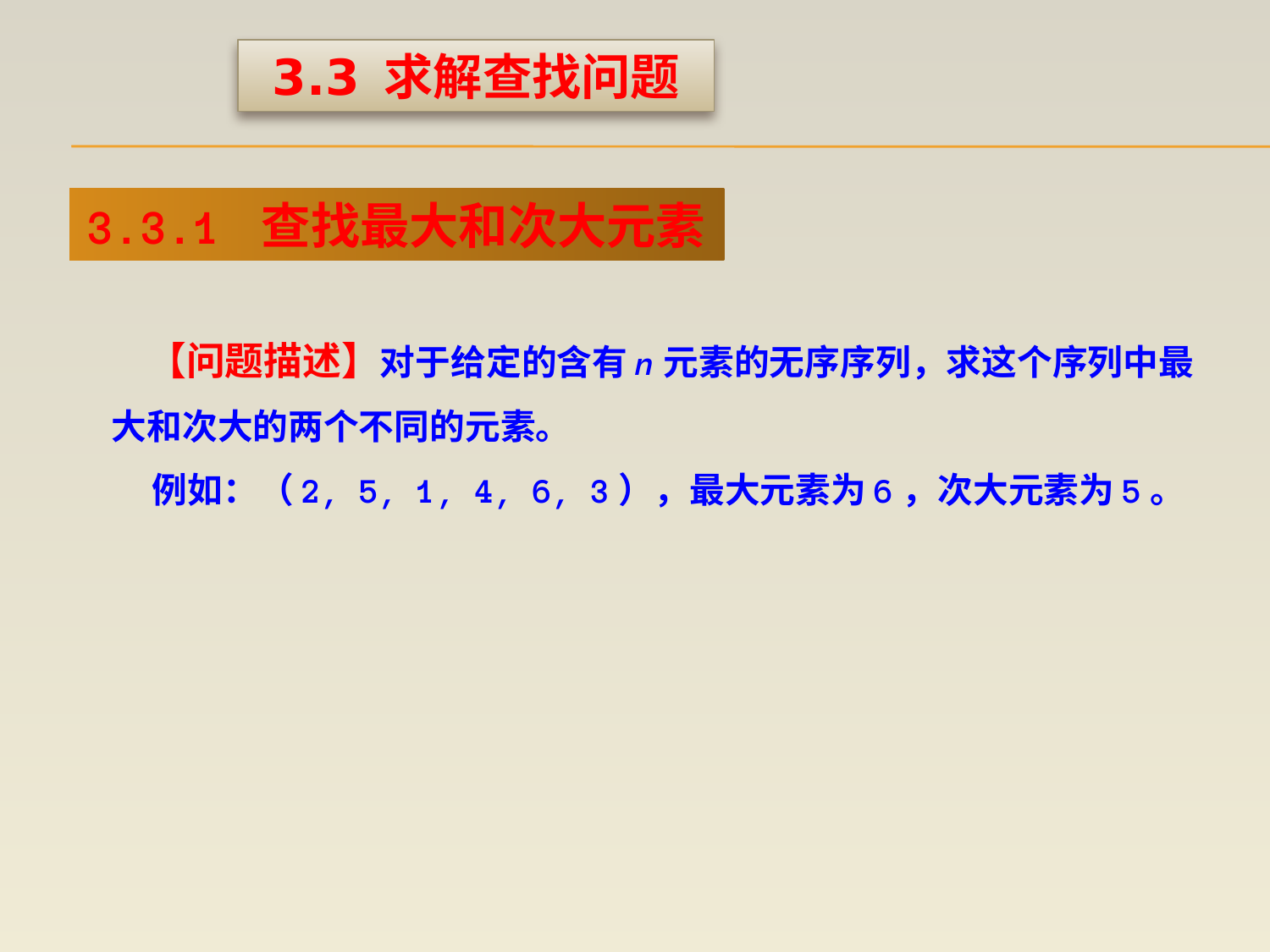

3.3 求解查找问题
3.3.1 查找最大和次大元素
   【问题描述】对于给定的含有n元素的无序序列，求这个序列中最大和次大的两个不同的元素。
    例如：（2, 5, 1, 4, 6, 3），最大元素为6，次大元素为5。